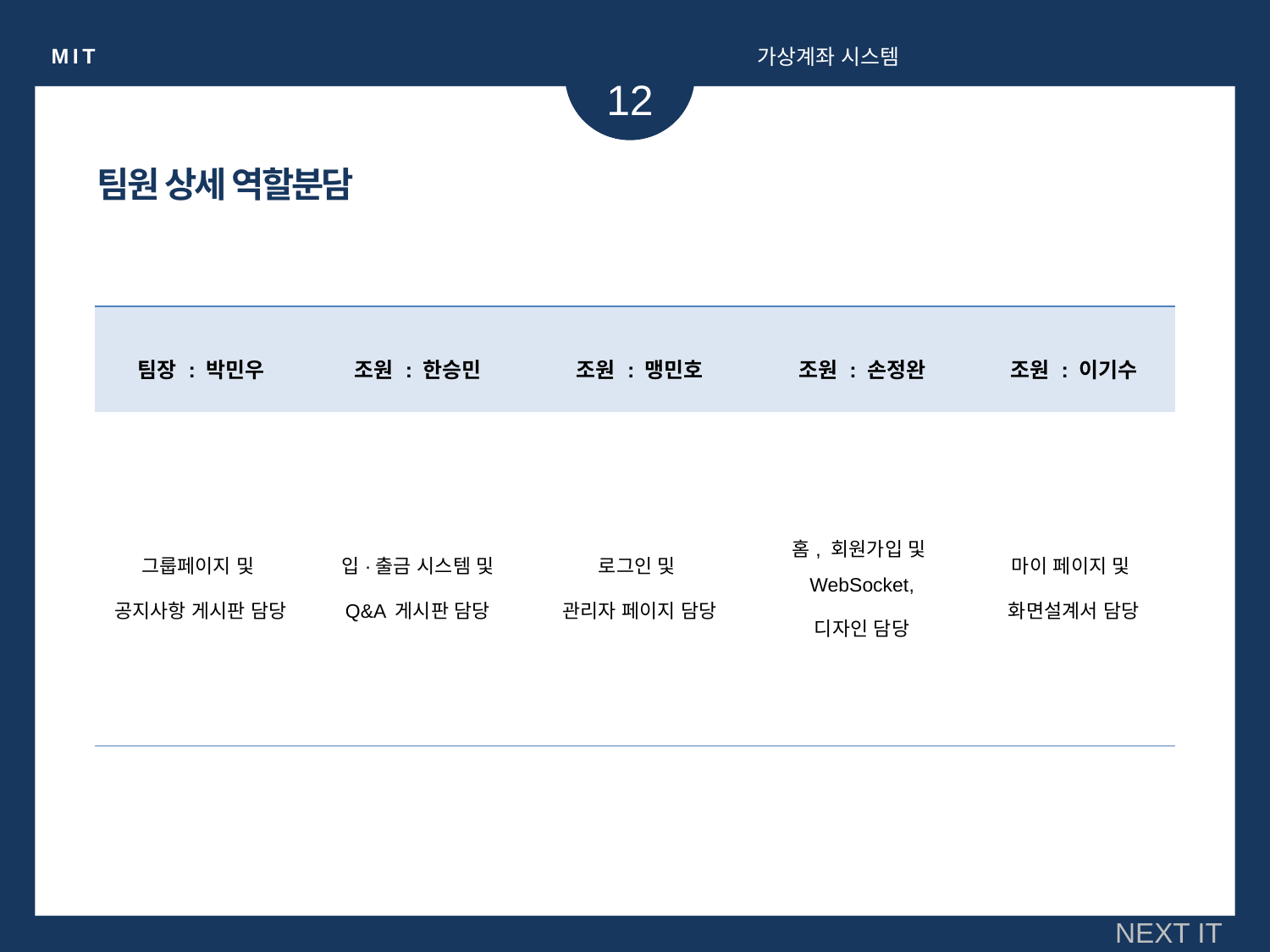

M  I  T
가상계좌 시스템
12

팀원 상세 역할분담
| 팀장 : 박민우 | 조원 : 한승민 | 조원 : 맹민호 | 조원 : 손정완 | 조원 : 이기수 |
| --- | --- | --- | --- | --- |
| 그룹페이지 및 공지사항 게시판 담당 | 입·출금 시스템 및 Q&A 게시판 담당 | 로그인 및 관리자 페이지 담당 | 홈, 회원가입 및 WebSocket, 디자인 담당 | 마이 페이지 및 화면설계서 담당 |
NEXT IT